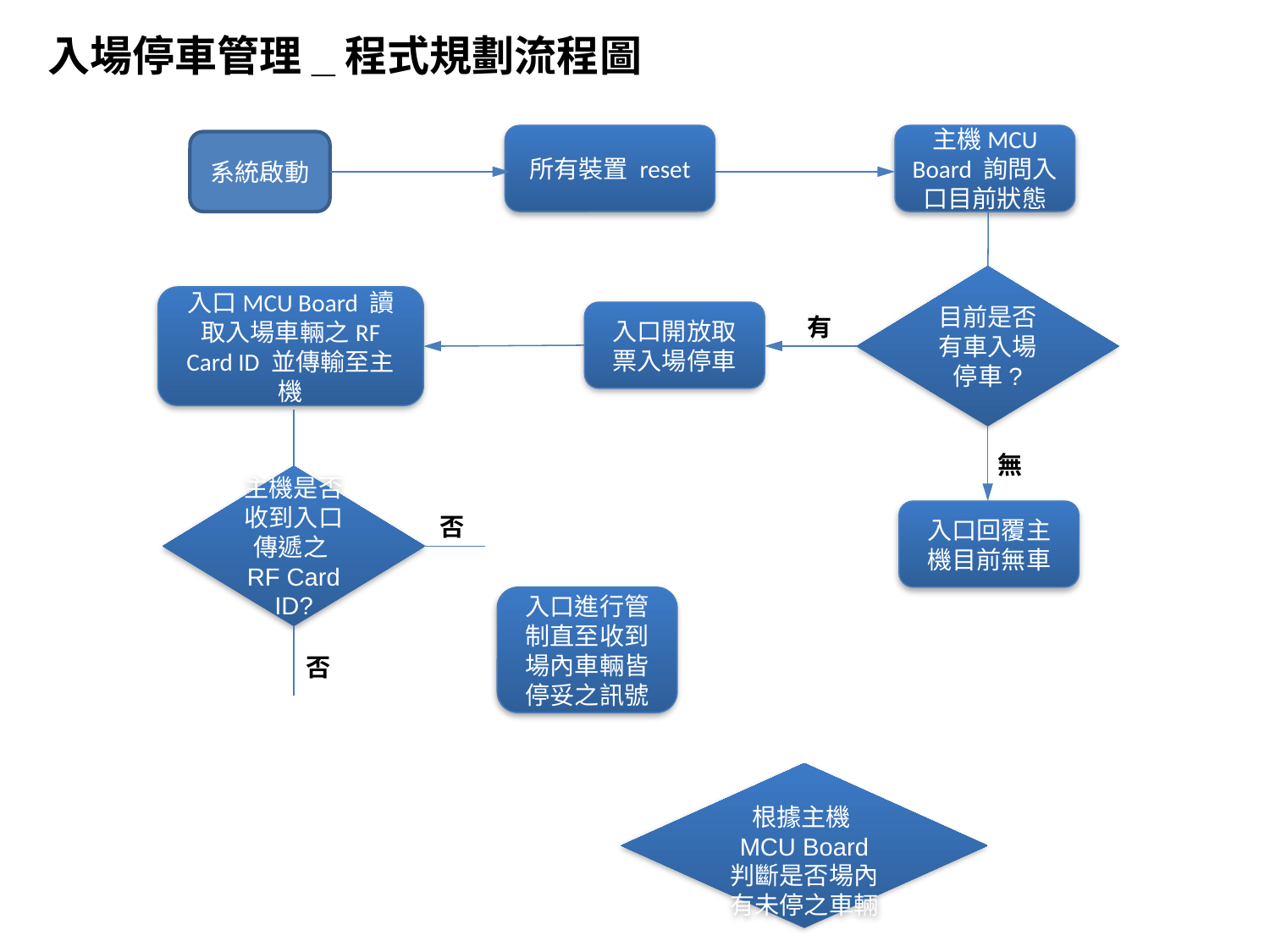

入場停車管理_程式規劃流程圖
所有裝置 reset
主機MCU Board 詢問入口目前狀態
系統啟動

目前是否有車入場停車?

入口MCU Board 讀
取入場車輛之RF Card ID 並傳輸至主機
入口開放取票入場停車
有
無

主機是否收到入口傳遞之RF Card ID?

入口回覆主機目前無車
否
入口進行管制直至收到場內車輛皆停妥之訊號
否

根據主機MCU Board 判斷是否場內有未停之車輛